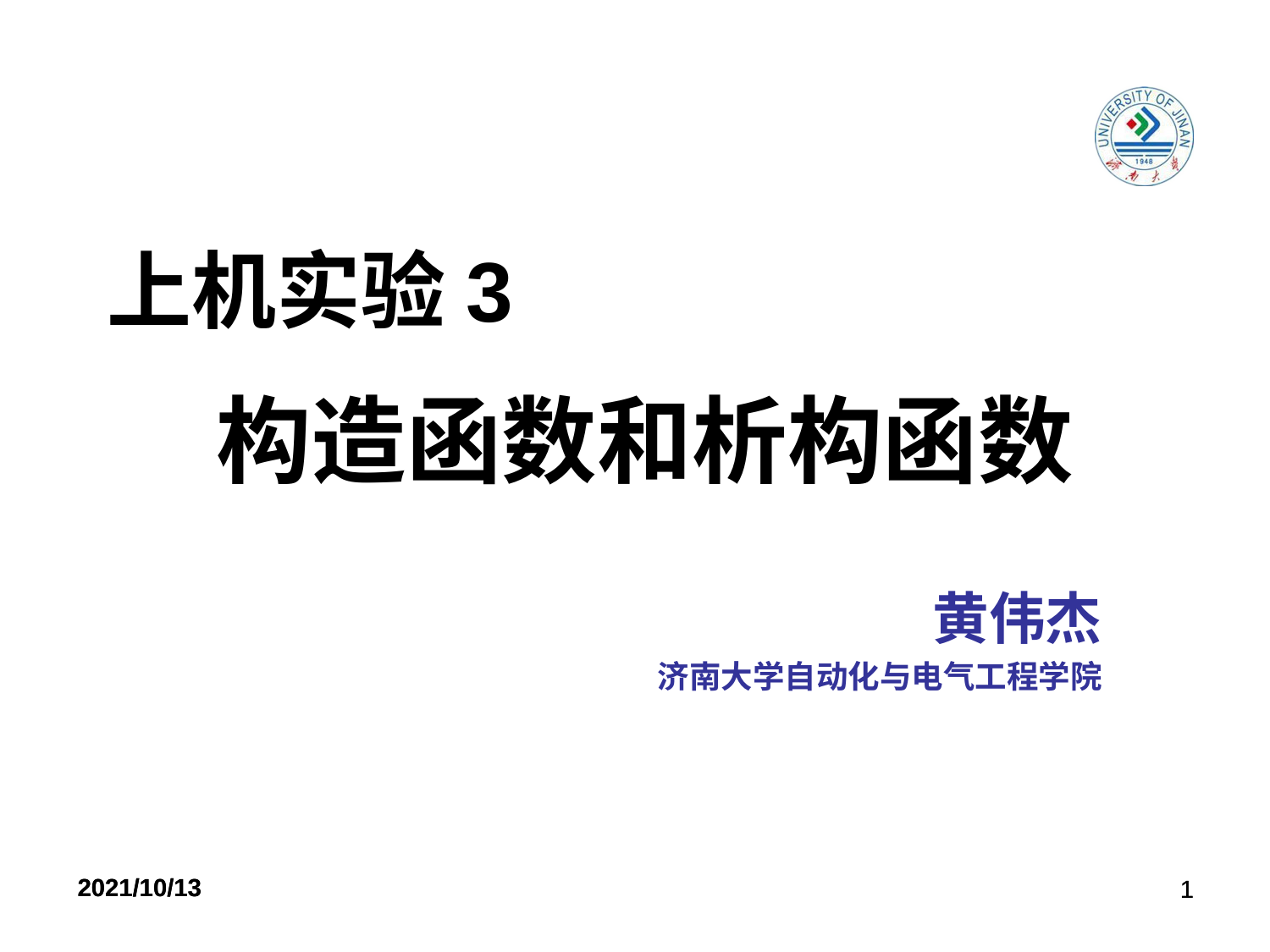

上机实验3
# 构造函数和析构函数
黄伟杰
济南大学自动化与电气工程学院
2021/10/13
2021/10/13
1
1